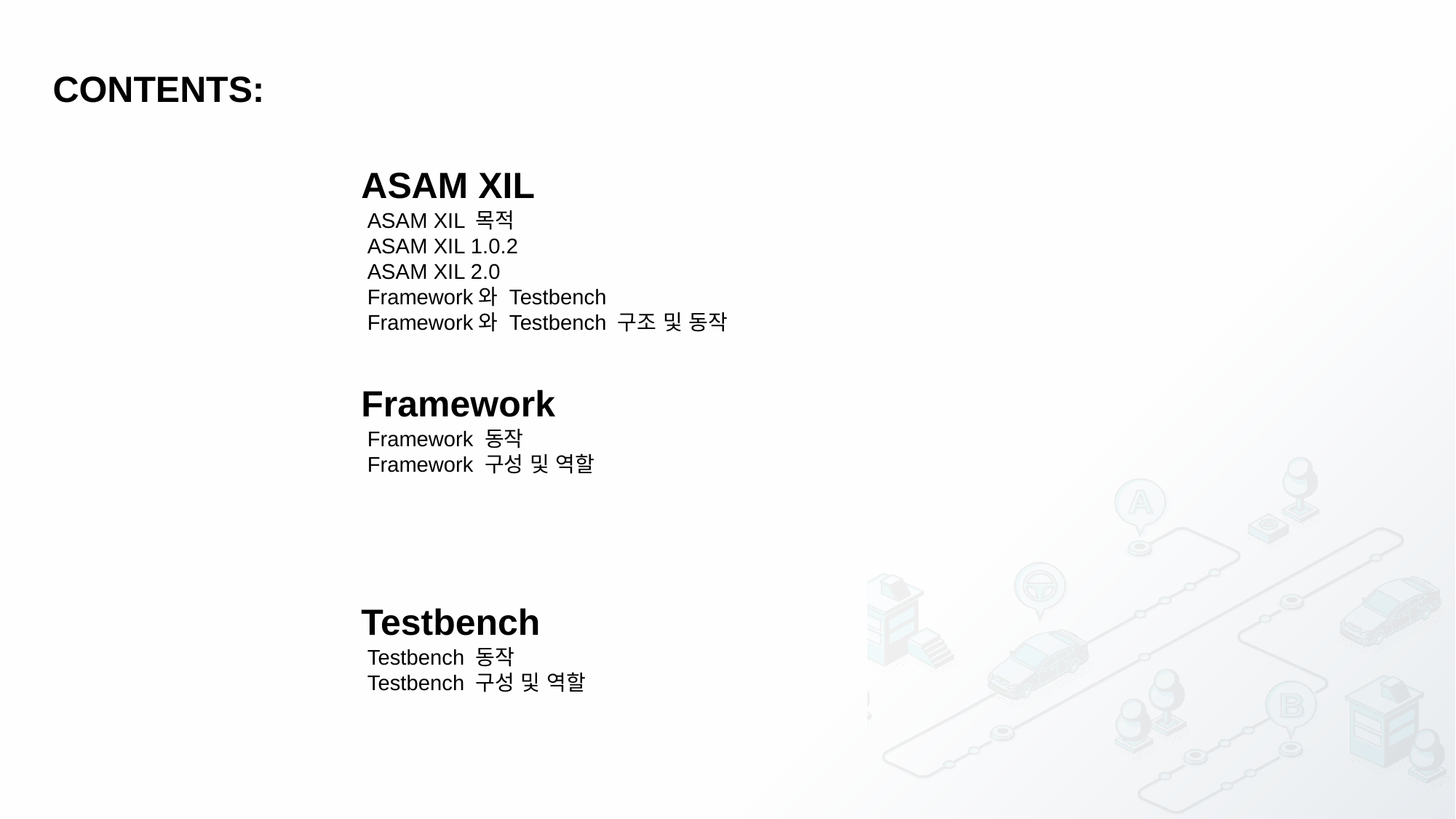

ASAM XIL
 ASAM XIL 목적
 ASAM XIL 1.0.2
 ASAM XIL 2.0
 Framework와 Testbench
 Framework와 Testbench 구조 및 동작
Framework
 Framework 동작
 Framework 구성 및 역할
Testbench
 Testbench 동작
 Testbench 구성 및 역할